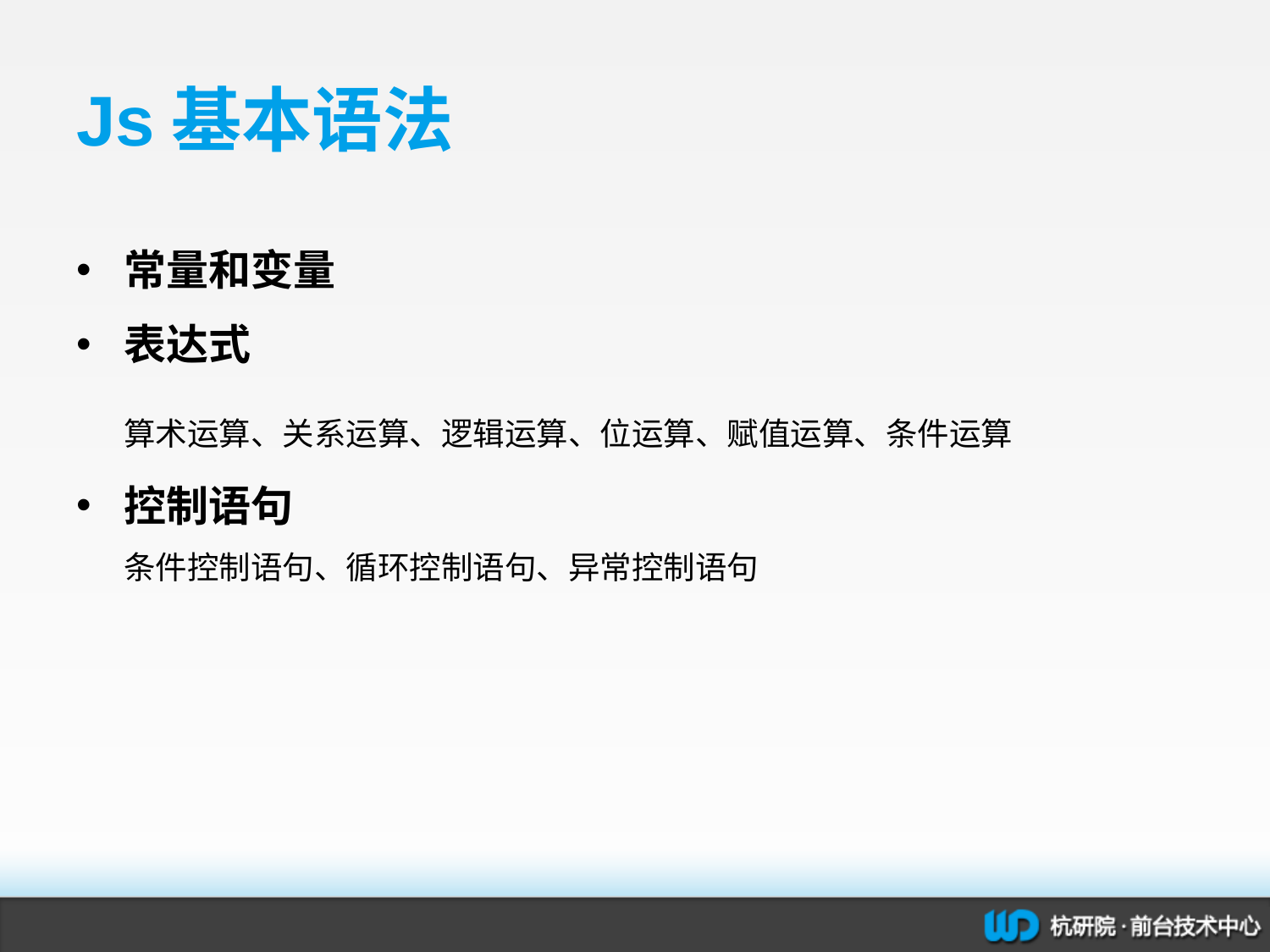

# Js基本语法
常量和变量
表达式
	算术运算、关系运算、逻辑运算、位运算、赋值运算、条件运算
控制语句
	条件控制语句、循环控制语句、异常控制语句